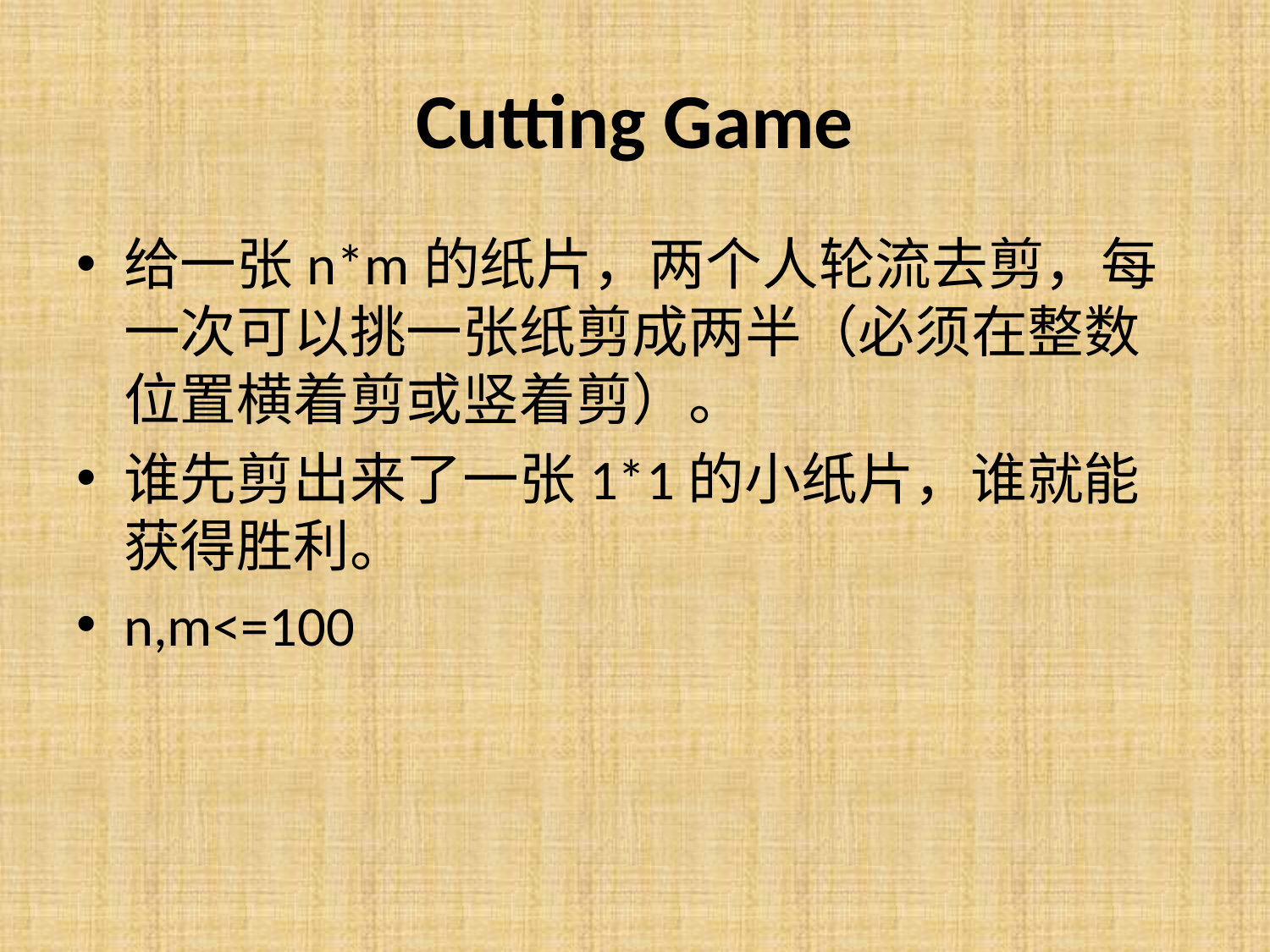

# Cutting Game
给一张n*m的纸片，两个人轮流去剪，每一次可以挑一张纸剪成两半（必须在整数位置横着剪或竖着剪）。
谁先剪出来了一张1*1的小纸片，谁就能获得胜利。
n,m<=100